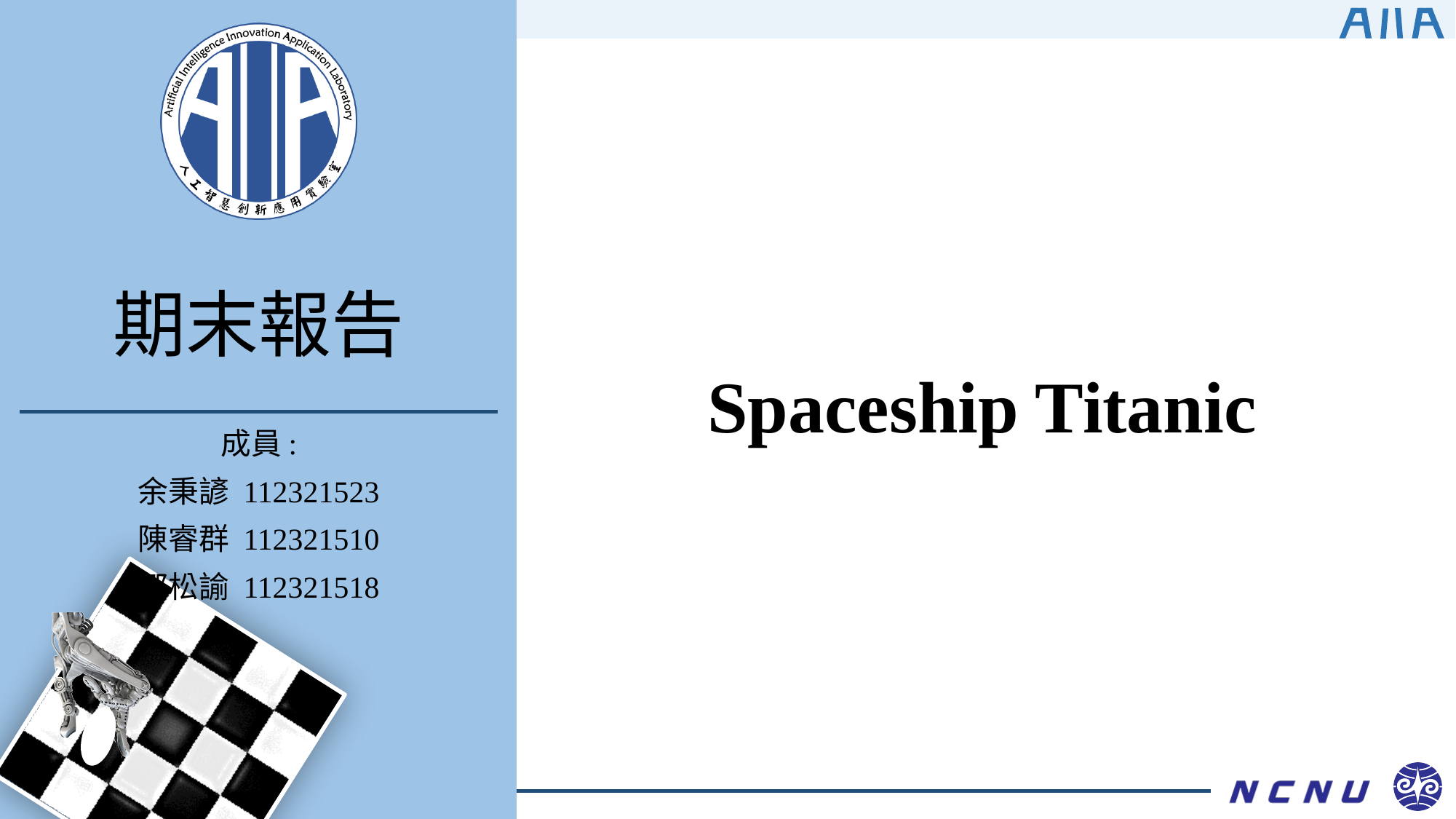

Spaceship Titanic
# 期末報告
成員:
余秉諺 112321523
陳睿群 112321510
鄒松諭 112321518